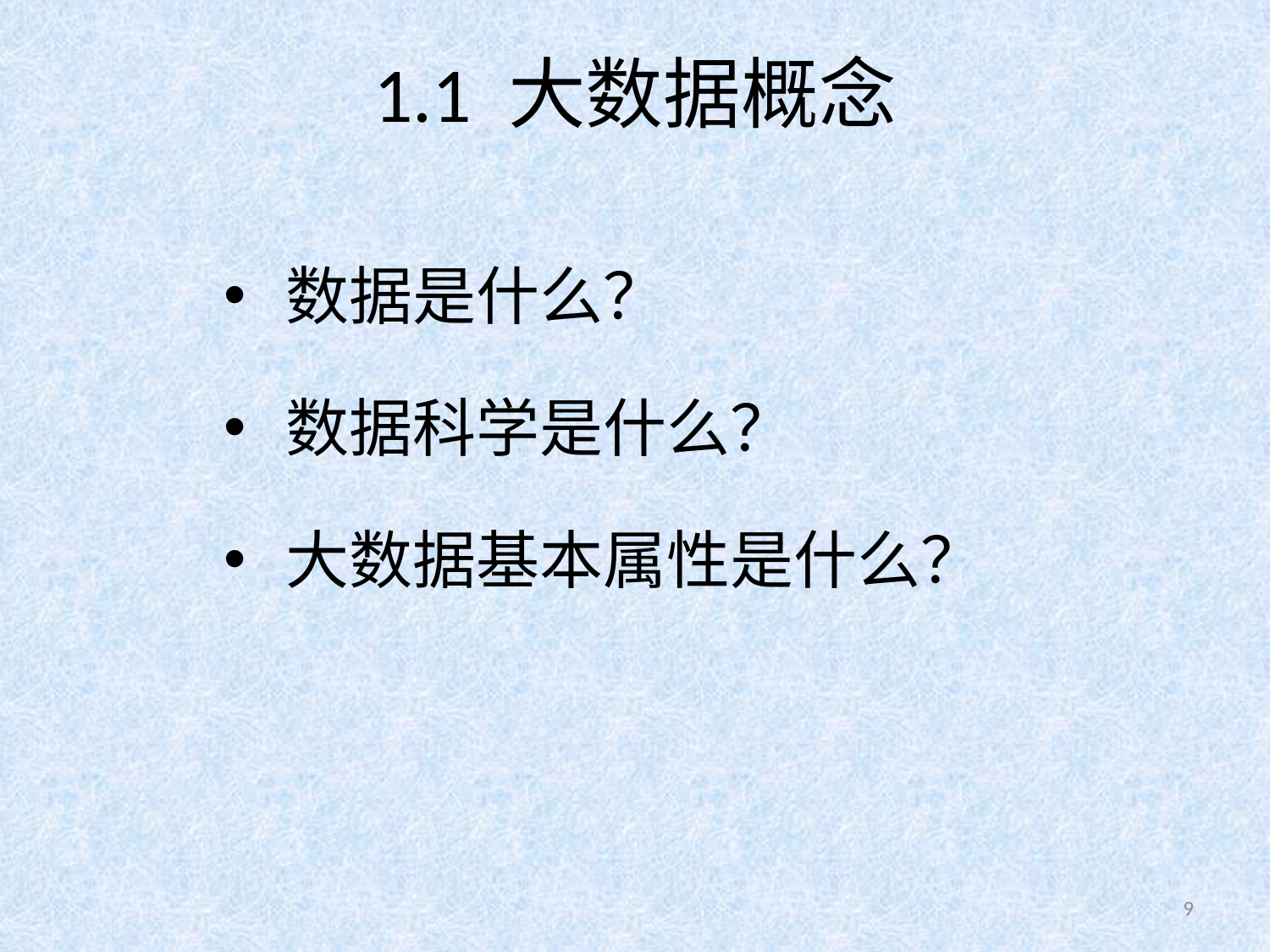

# 1.1 大数据概念

 数据是什么？
 数据科学是什么？
 大数据基本属性是什么？

9